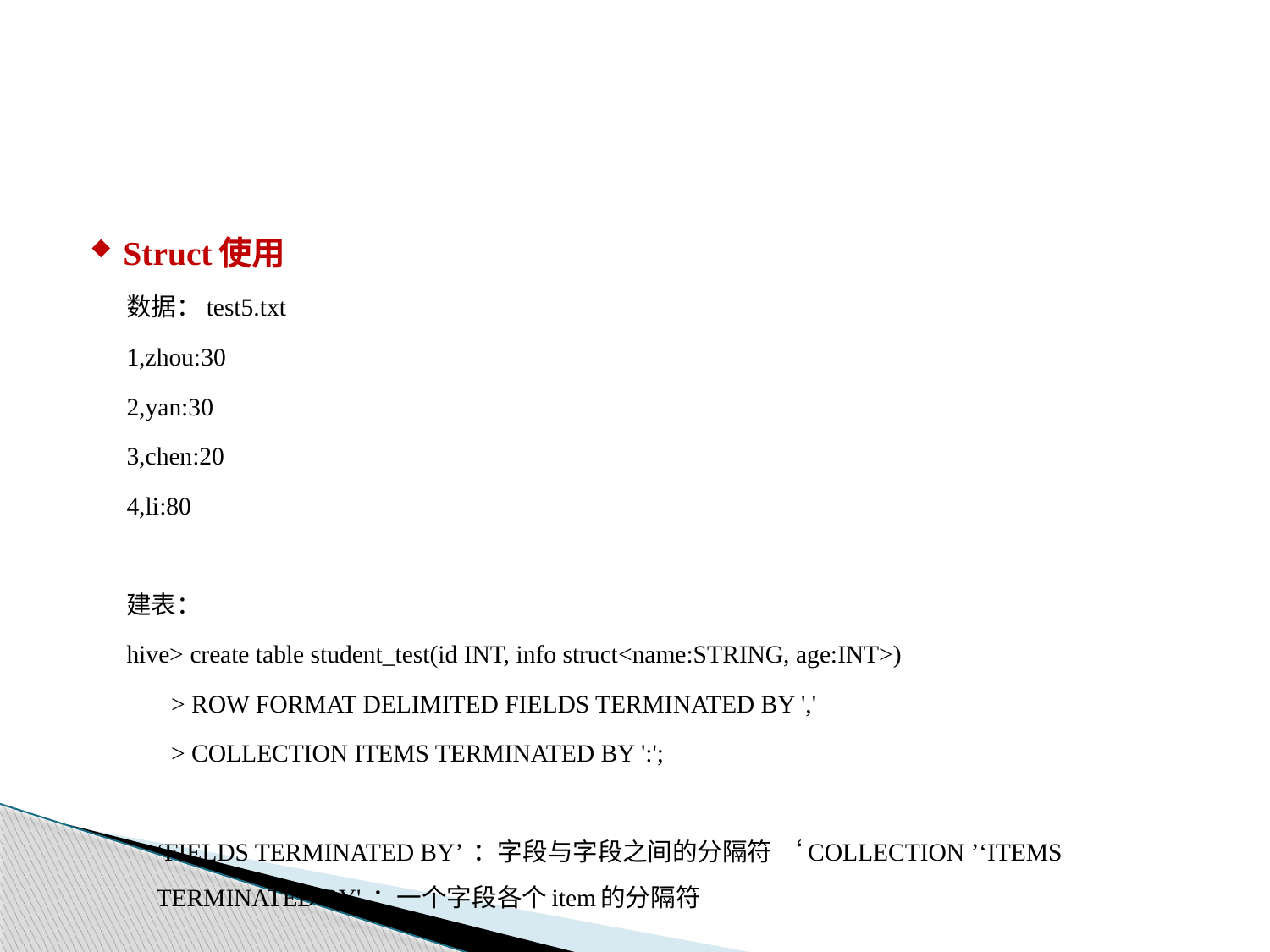

#
Struct使用
数据：test5.txt
1,zhou:30
2,yan:30
3,chen:20
4,li:80

建表：
hive> create table student_test(id INT, info struct<name:STRING, age:INT>)
       > ROW FORMAT DELIMITED FIELDS TERMINATED BY ','
       > COLLECTION ITEMS TERMINATED BY ':';

‘FIELDS TERMINATED BY’ ：字段与字段之间的分隔符 ‘COLLECTION ’‘ITEMS TERMINATED BY' ：一个字段各个item的分隔符